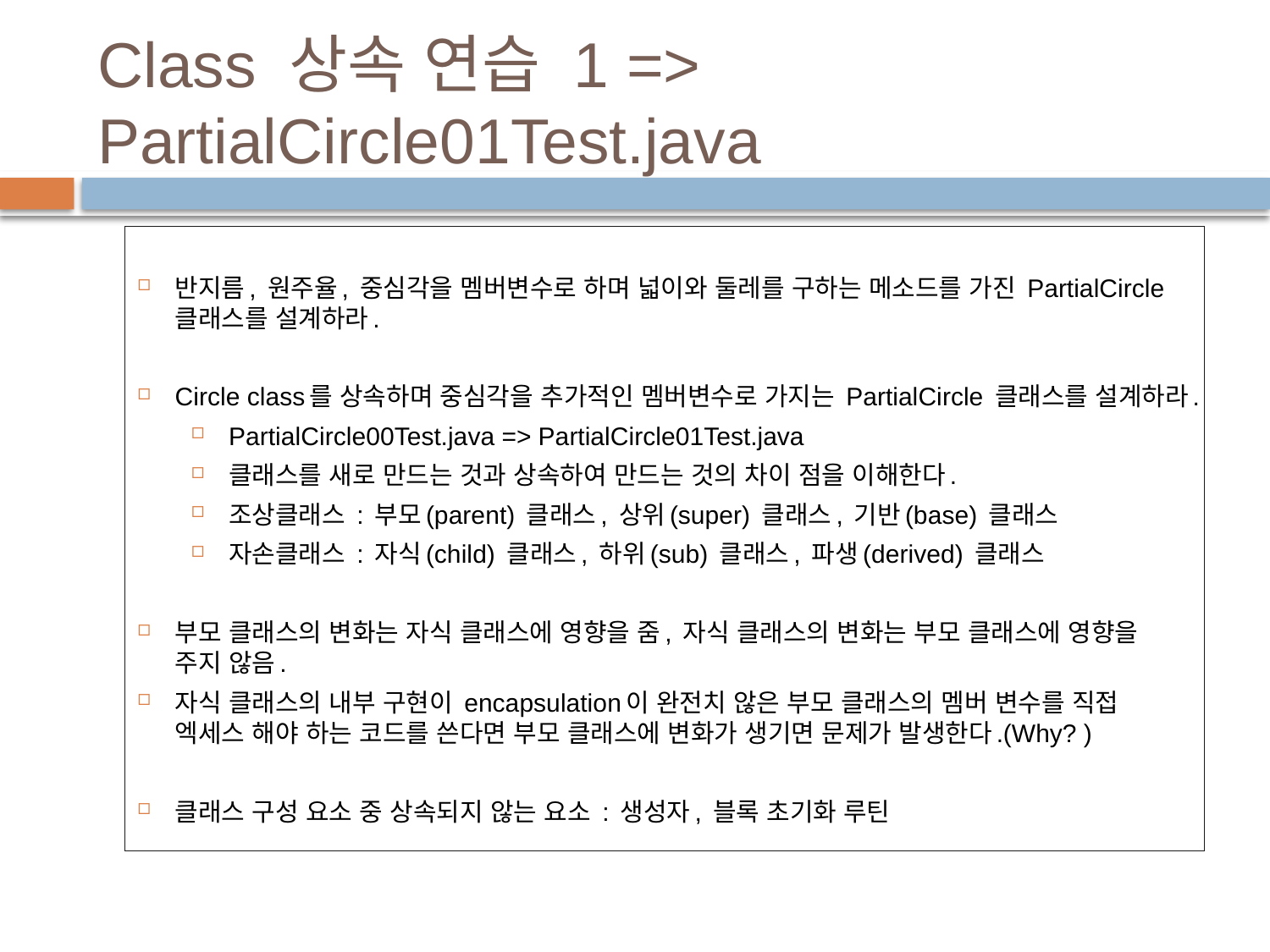

# Class 상속 연습 1 => PartialCircle01Test.java

반지름, 원주율, 중심각을 멤버변수로 하며 넓이와 둘레를 구하는 메소드를 가진 PartialCircle 클래스를 설계하라.

Circle class를 상속하며 중심각을 추가적인 멤버변수로 가지는 PartialCircle 클래스를 설계하라.
PartialCircle00Test.java => PartialCircle01Test.java
클래스를 새로 만드는 것과 상속하여 만드는 것의 차이 점을 이해한다.
조상클래스 : 부모(parent) 클래스, 상위(super) 클래스, 기반(base) 클래스
자손클래스 : 자식(child) 클래스, 하위(sub) 클래스, 파생(derived) 클래스

부모 클래스의 변화는 자식 클래스에 영향을 줌, 자식 클래스의 변화는 부모 클래스에 영향을 주지 않음.
자식 클래스의 내부 구현이 encapsulation이 완전치 않은 부모 클래스의 멤버 변수를 직접 엑세스 해야 하는 코드를 쓴다면 부모 클래스에 변화가 생기면 문제가 발생한다.(Why? )

클래스 구성 요소 중 상속되지 않는 요소 : 생성자, 블록 초기화 루틴